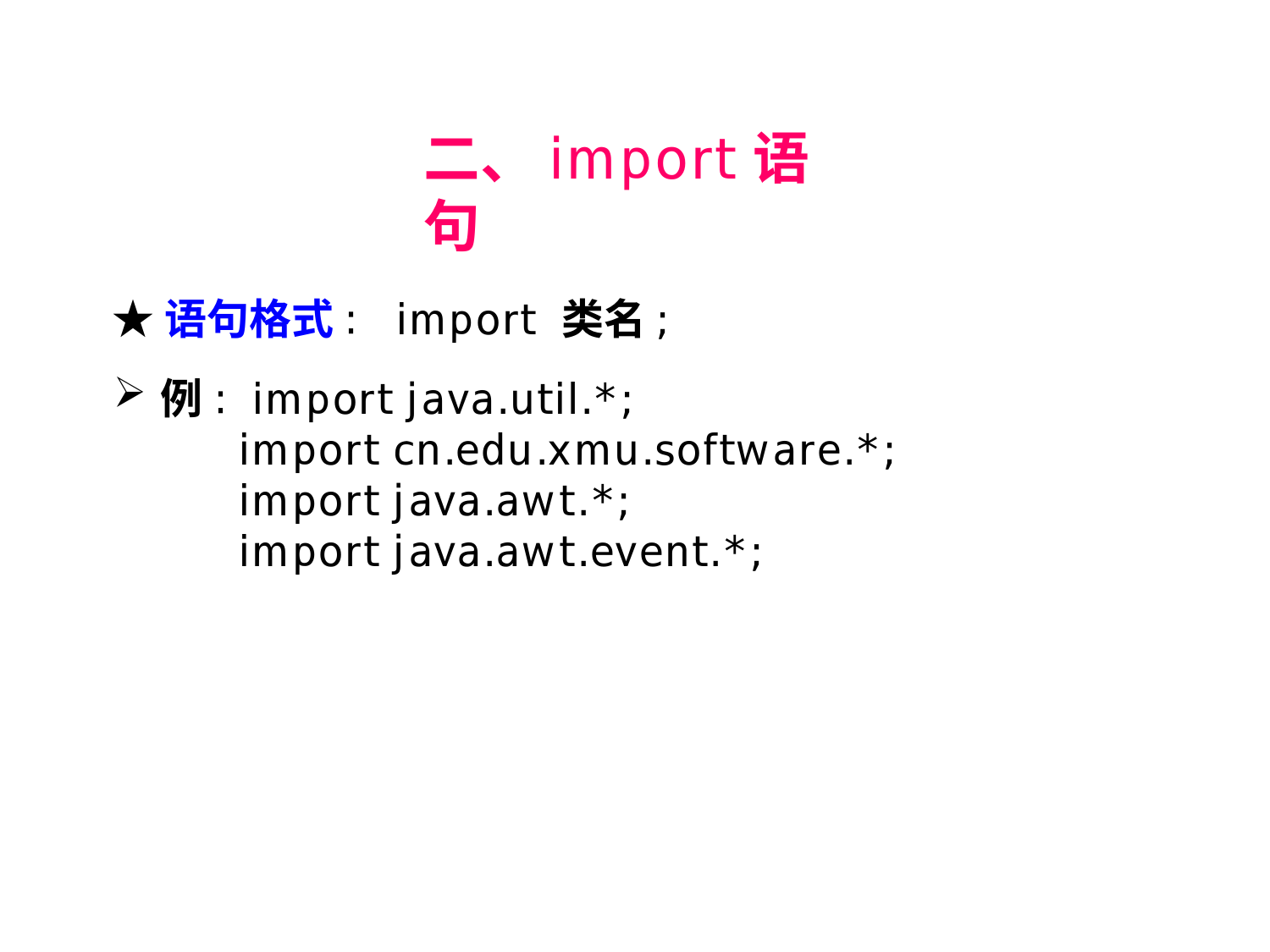

二、import语句
★语句格式:   import 类名;
例:  import java.util.*;
       	import cn.edu.xmu.software.*;
       	import java.awt.*;
       	import java.awt.event.*;